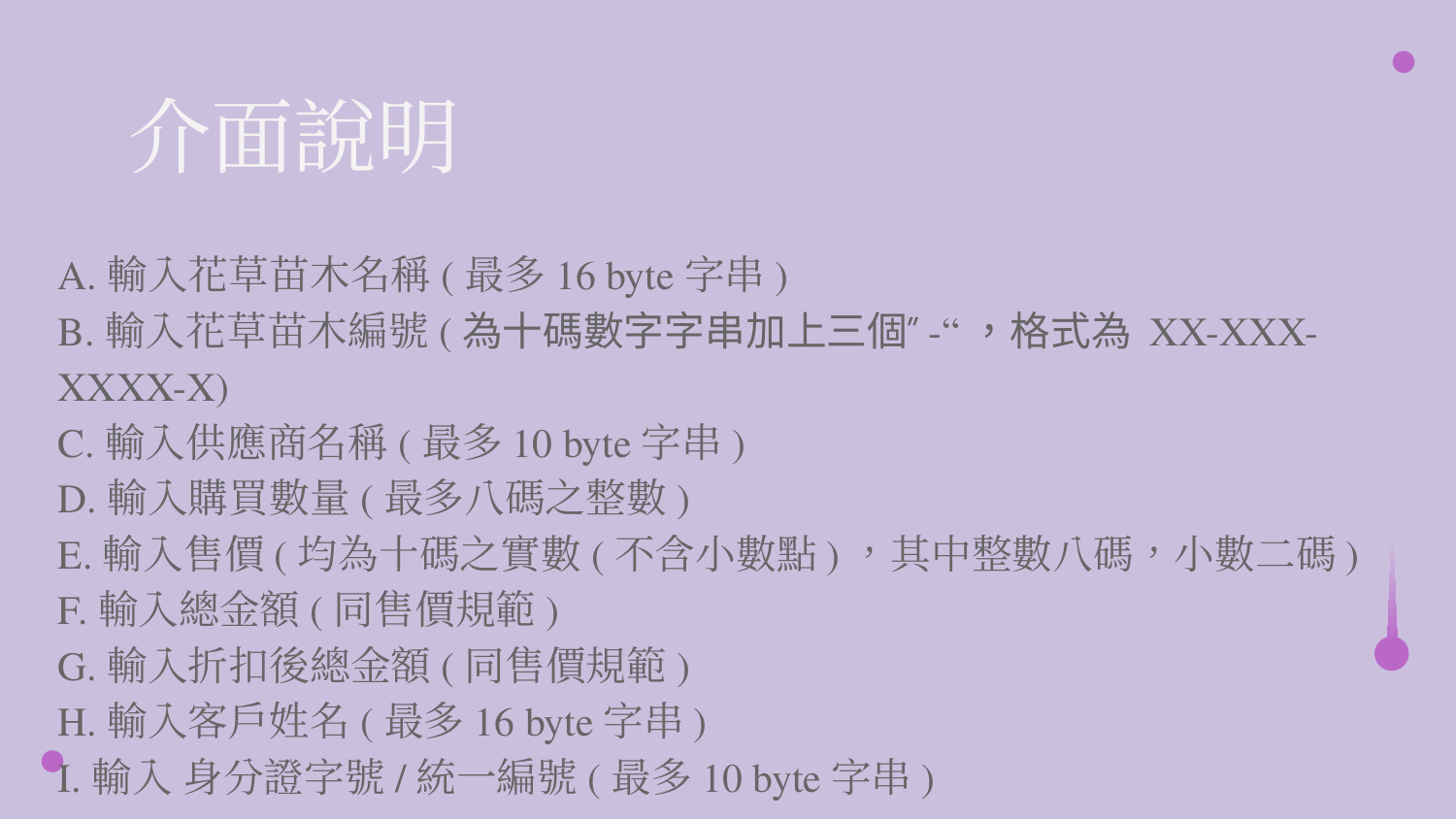

# 介面說明
A.輸入花草苗木名稱(最多16 byte字串)
B.輸入花草苗木編號(為十碼數字字串加上三個”-“，格式為 XX-XXX-XXXX-X)
C.輸入供應商名稱(最多10 byte字串)
D.輸入購買數量(最多八碼之整數)
E.輸入售價(均為十碼之實數(不含小數點)，其中整數八碼，小數二碼)
F.輸入總金額(同售價規範)
G.輸入折扣後總金額(同售價規範)
H.輸入客戶姓名(最多16 byte字串)
I.輸入 身分證字號/統一編號(最多10 byte字串)